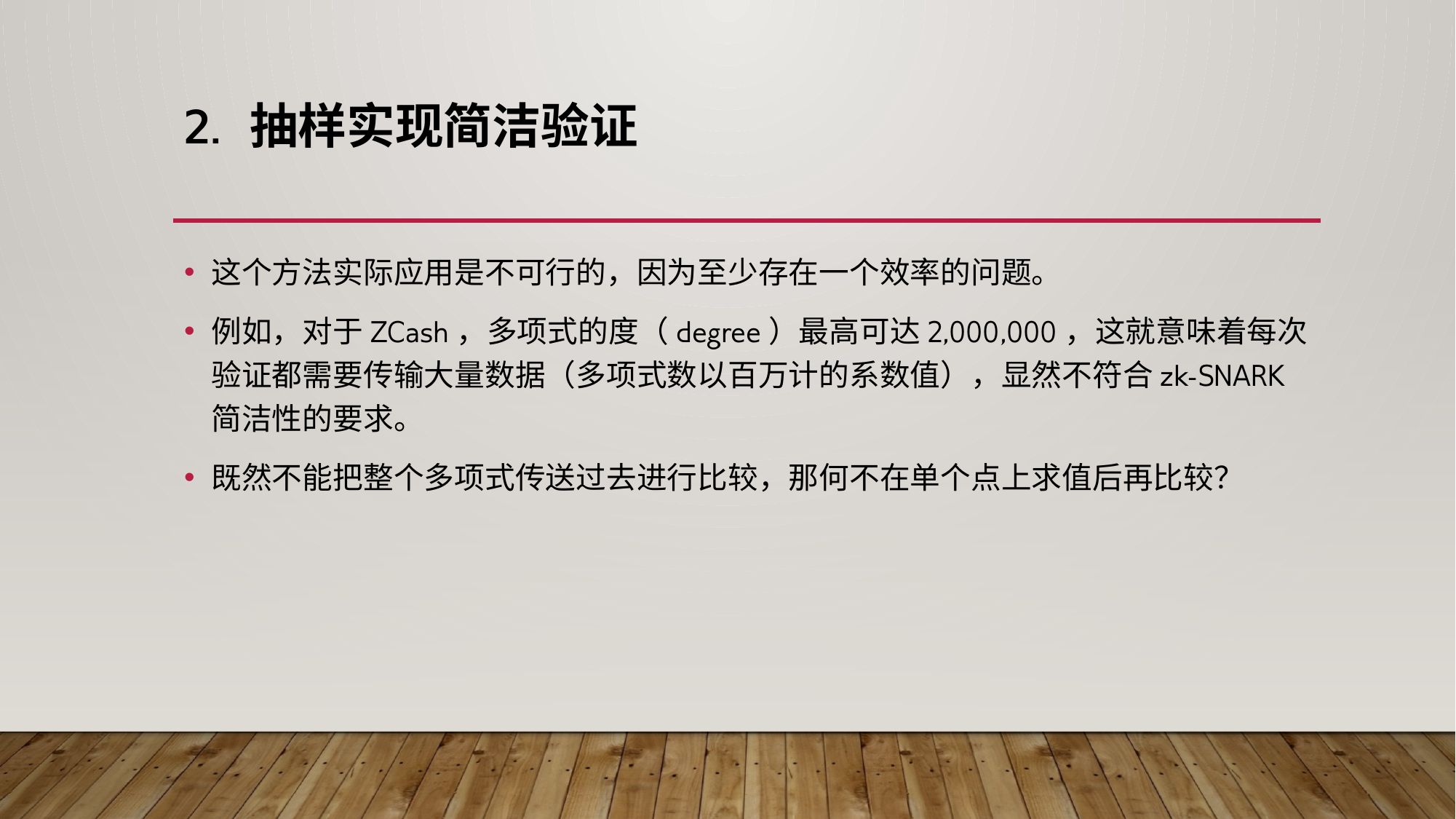

# 2. 抽样实现简洁验证
这个方法实际应用是不可行的，因为至少存在一个效率的问题。
例如，对于ZCash，多项式的度（degree）最高可达2,000,000，这就意味着每次验证都需要传输大量数据（多项式数以百万计的系数值），显然不符合zk-SNARK简洁性的要求。
既然不能把整个多项式传送过去进行比较，那何不在单个点上求值后再比较？